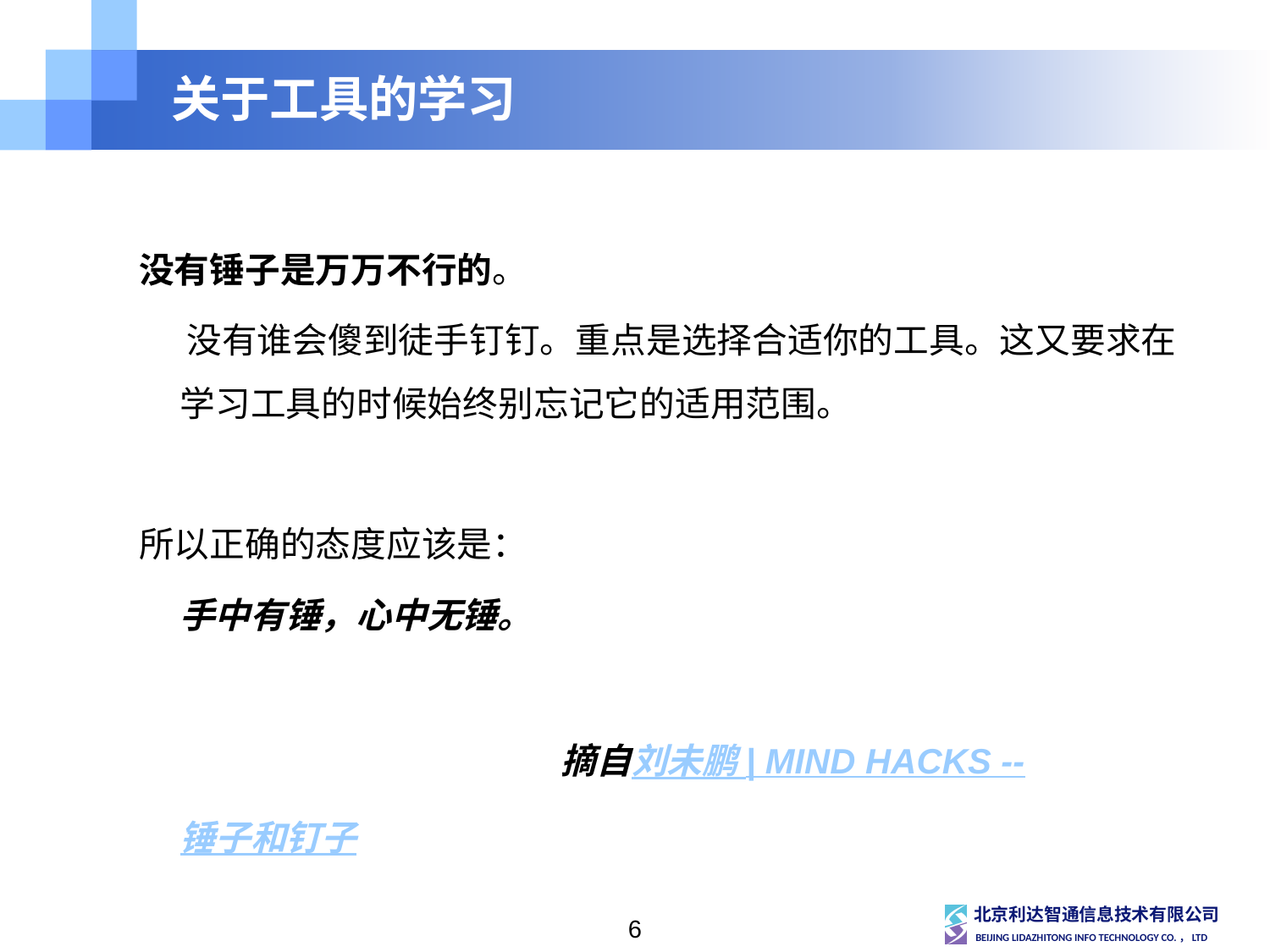

# 关于工具的学习

没有锤子是万万不行的。
     没有谁会傻到徒手钉钉。重点是选择合适你的工具。这又要求在学习工具的时候始终别忘记它的适用范围。

所以正确的态度应该是：
    手中有锤，心中无锤。

				摘自刘未鹏 | MIND HACKS --锤子和钉子
6